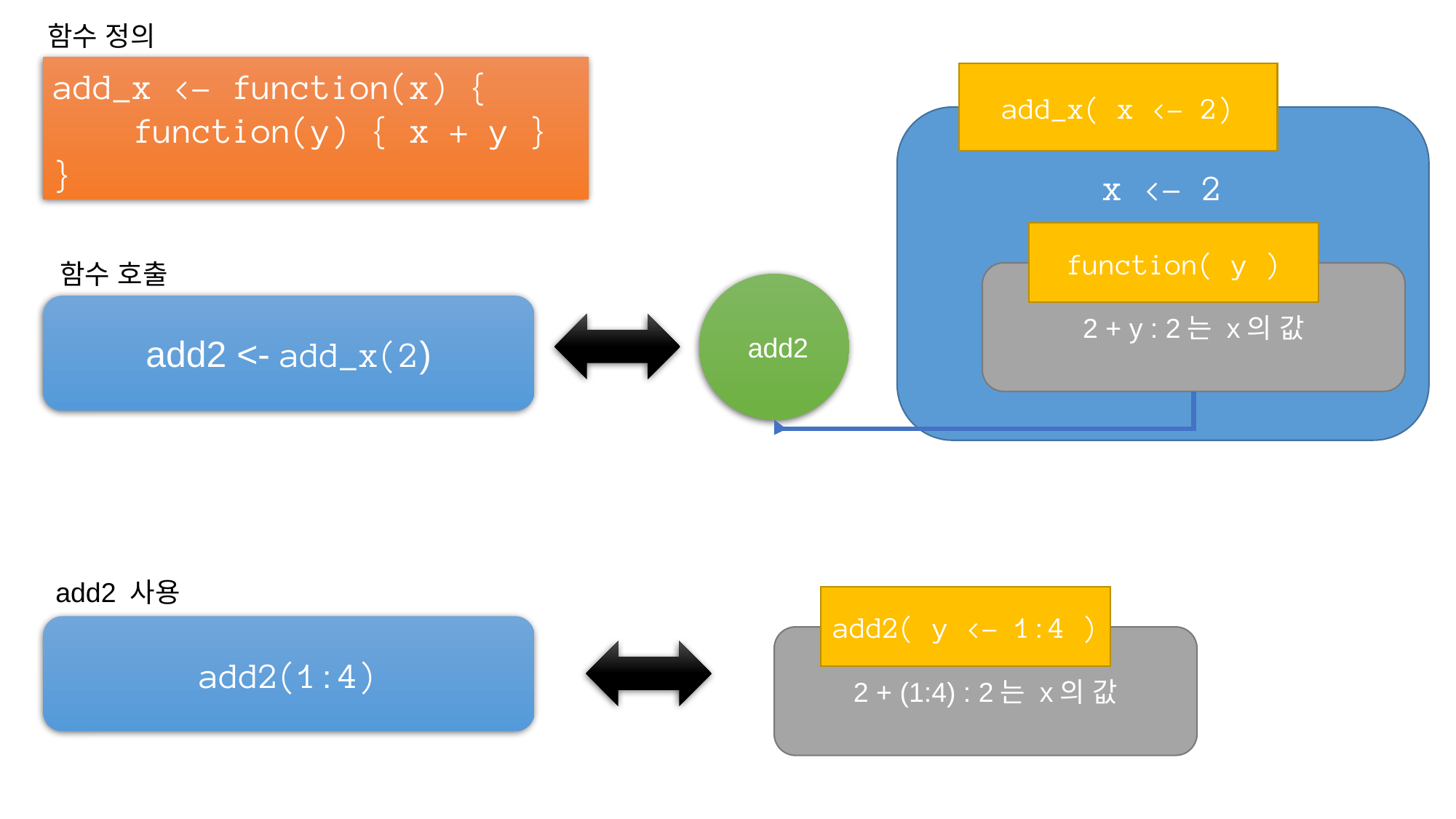

함수 정의
add_x <- function(x) {
    function(y) { x + y }
}
add_x( x <- 2)
x <- 2

function( y )
함수 호출
2 + y : 2는 x의 값
 add2
add2 <- add_x(2)

add2 사용
add2( y <- 1:4 )
add2(1:4)
2 + (1:4) : 2는 x의 값